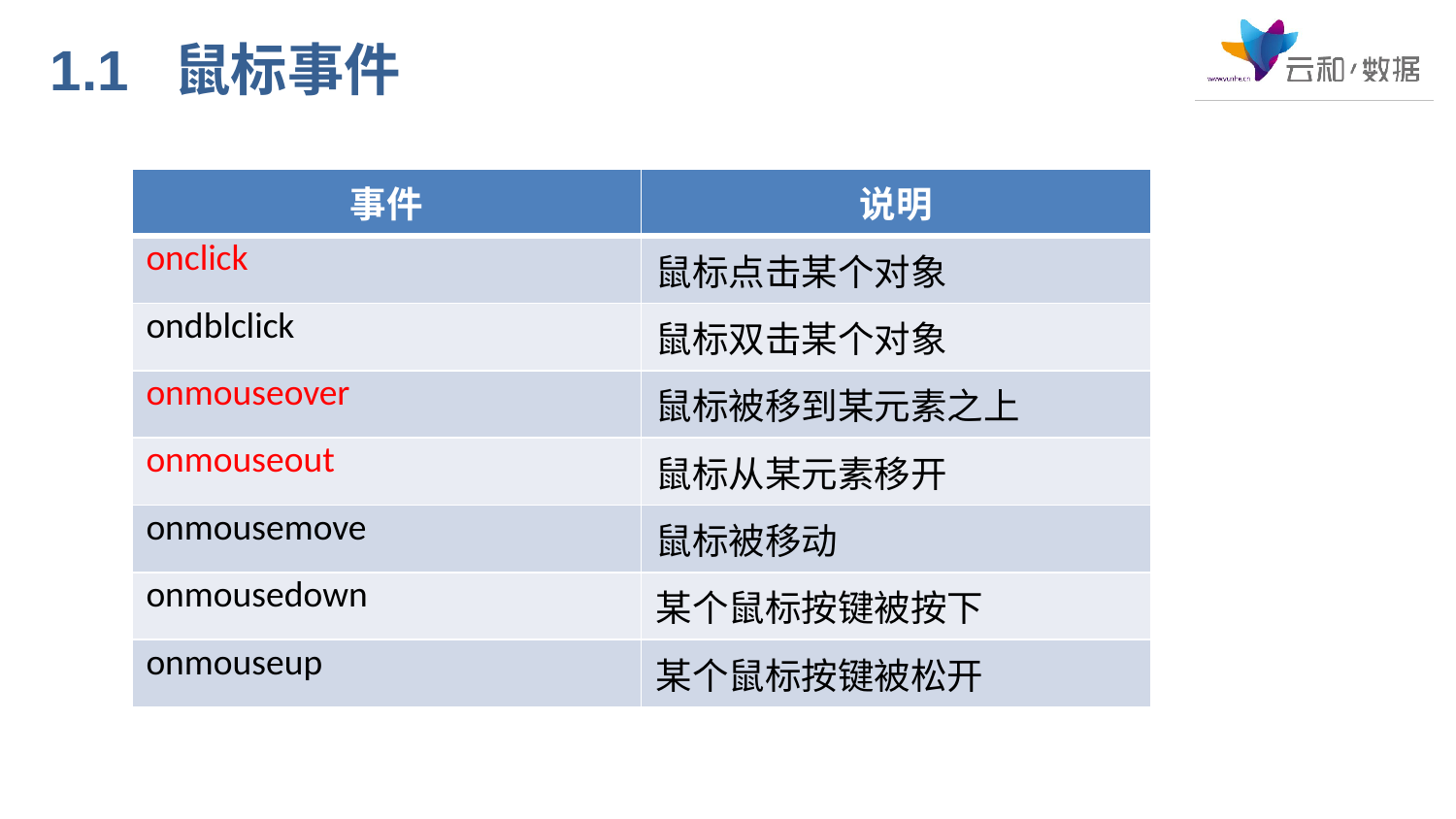

1.1  鼠标事件
| 事件 | 说明 |
| --- | --- |
| onclick | 鼠标点击某个对象 |
| ondblclick | 鼠标双击某个对象 |
| onmouseover | 鼠标被移到某元素之上 |
| onmouseout | 鼠标从某元素移开 |
| onmousemove | 鼠标被移动 |
| onmousedown | 某个鼠标按键被按下 |
| onmouseup | 某个鼠标按键被松开 |
5